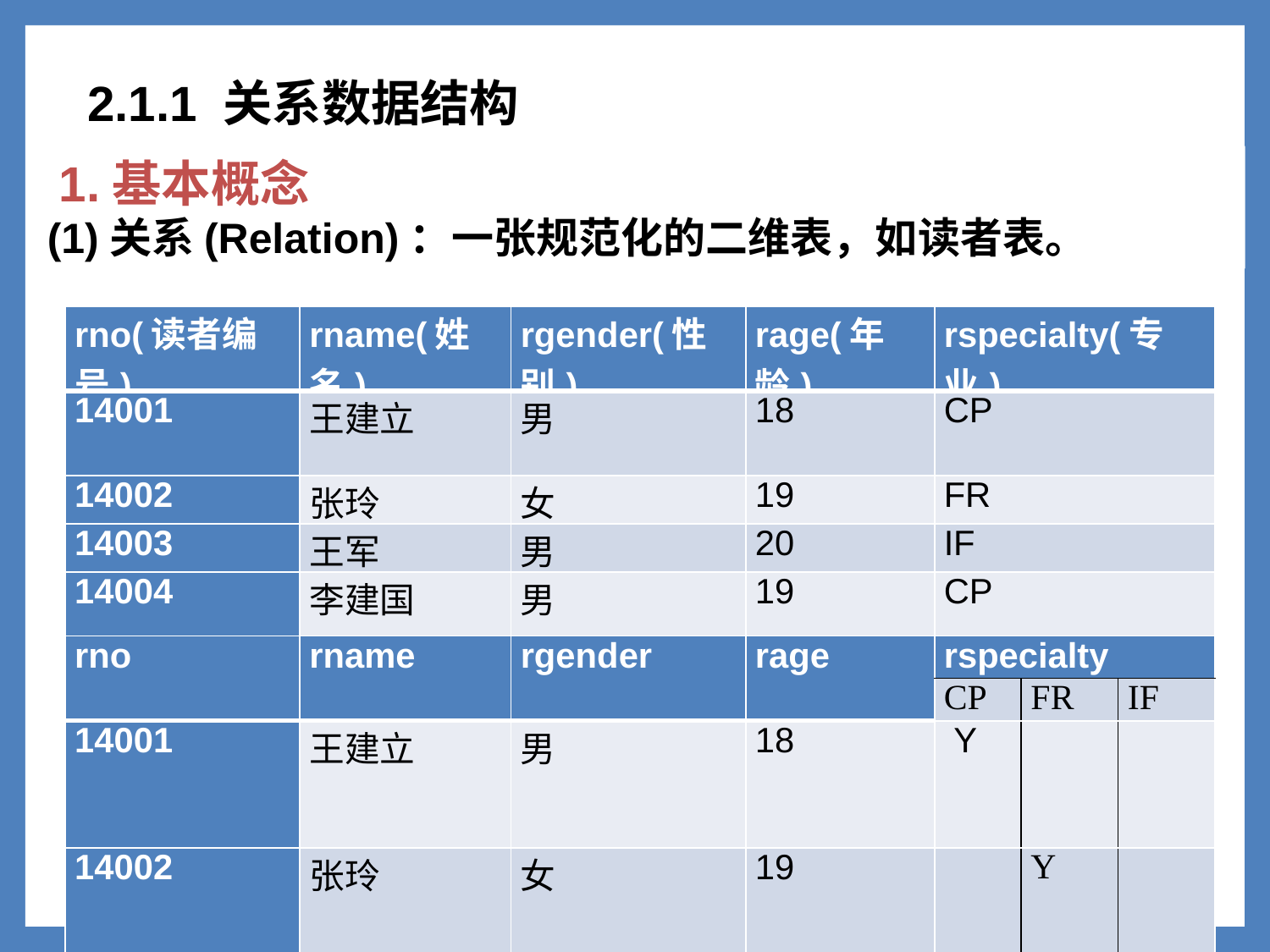

2.1.1 关系数据结构

 1.基本概念
(1)关系(Relation)：一张规范化的二维表，如读者表。
1

| rno(读者编号) | rname(姓名) | rgender(性别) | rage(年龄) | rspecialty(专业) |
| --- | --- | --- | --- | --- |
| 14001 | 王建立 | 男 | 18 | CP |
| 14002 | 张玲 | 女 | 19 | FR |
| 14003 | 王军 | 男 | 20 | IF |
| 14004 | 李建国 | 男 | 19 | CP |
| 14005 | 赵文娟 | 女 | 18 | MA |
| rno | rname | rgender | rage | rspecialty |  |  |
| --- | --- | --- | --- | --- | --- | --- |
|  |  |  |  | CP | FR | IF |
| 14001 | 王建立 | 男 | 18 | Y |  |  |
| 14002 | 张玲 | 女 | 19 |  | Y |  |
| 14003 | 王军 | 男 | 20 |  |  | Y |